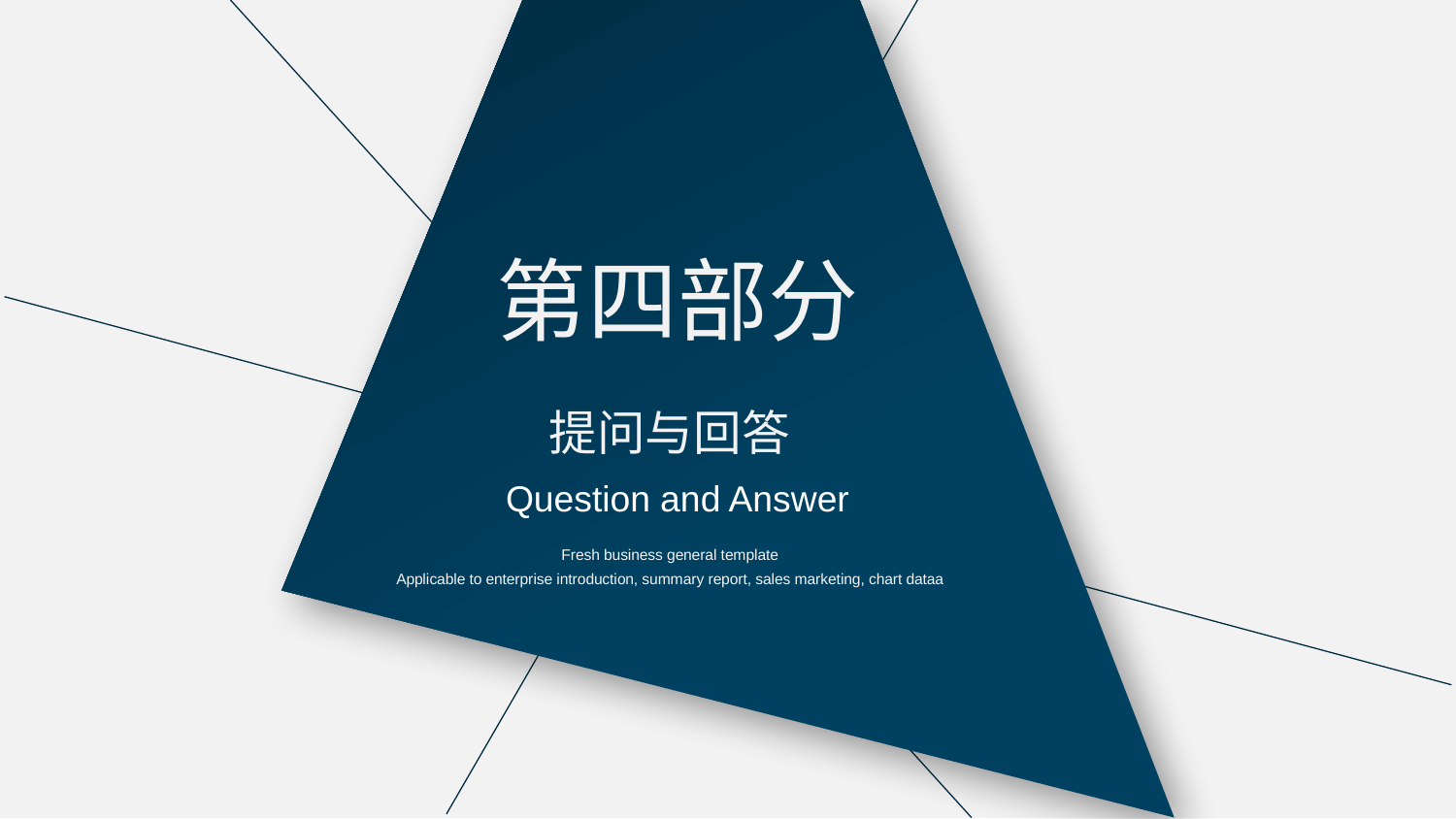

第四部分

提问与回答
Question and Answer
Fresh business general template
Applicable to enterprise introduction, summary report, sales marketing, chart dataa